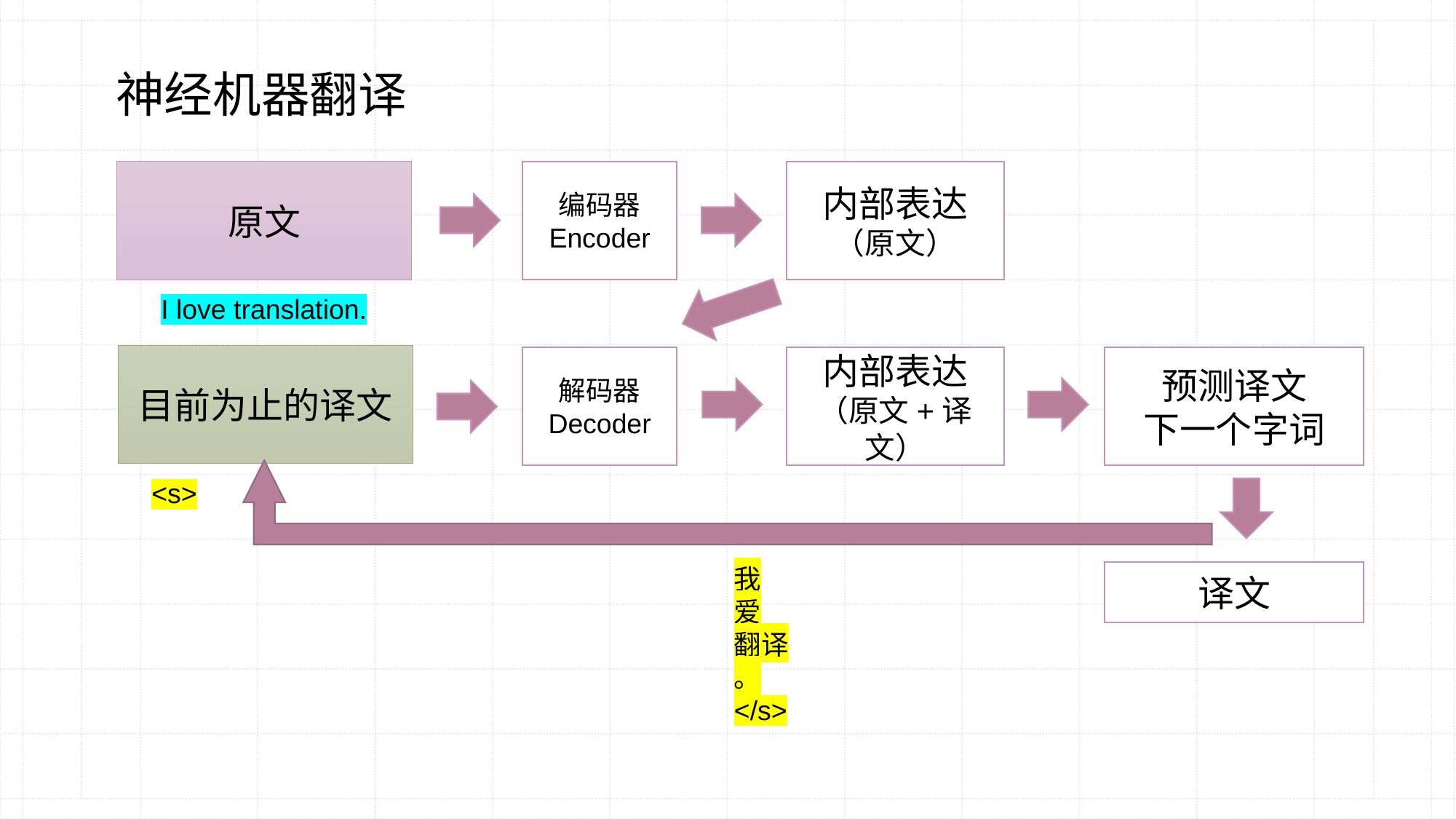

神经机器翻译
原文
编码器
Encoder
内部表达
（原文）

I love translation.
目前为止的译文
解码器
Decoder
内部表达
（原文+译文）
预测译文
下一个字词

<s>

我
爱
翻译
。
</s>
译文